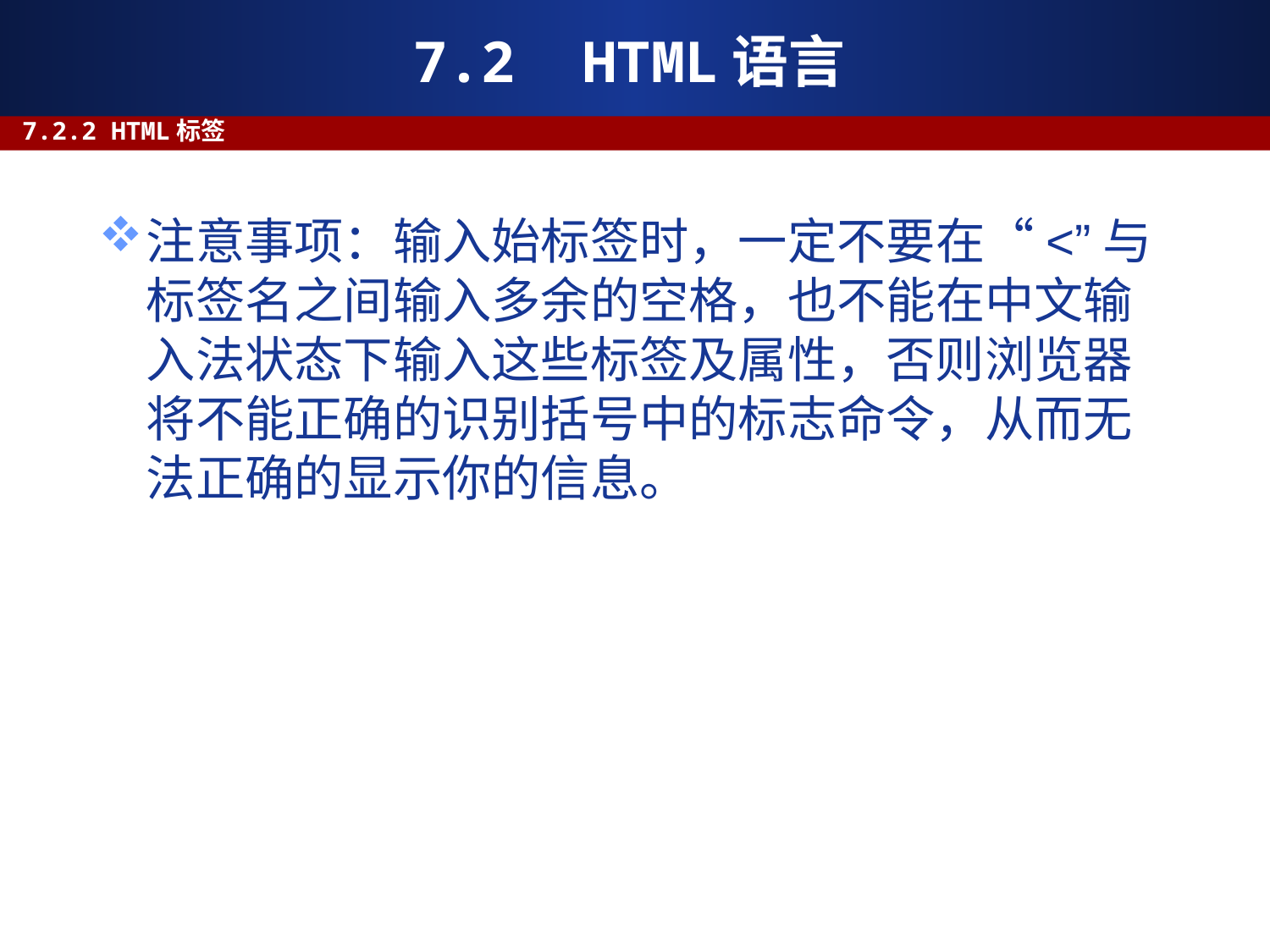

# 7.2  HTML语言
7.2.2 HTML标签
注意事项：输入始标签时，一定不要在“<”与标签名之间输入多余的空格，也不能在中文输入法状态下输入这些标签及属性，否则浏览器将不能正确的识别括号中的标志命令，从而无法正确的显示你的信息。